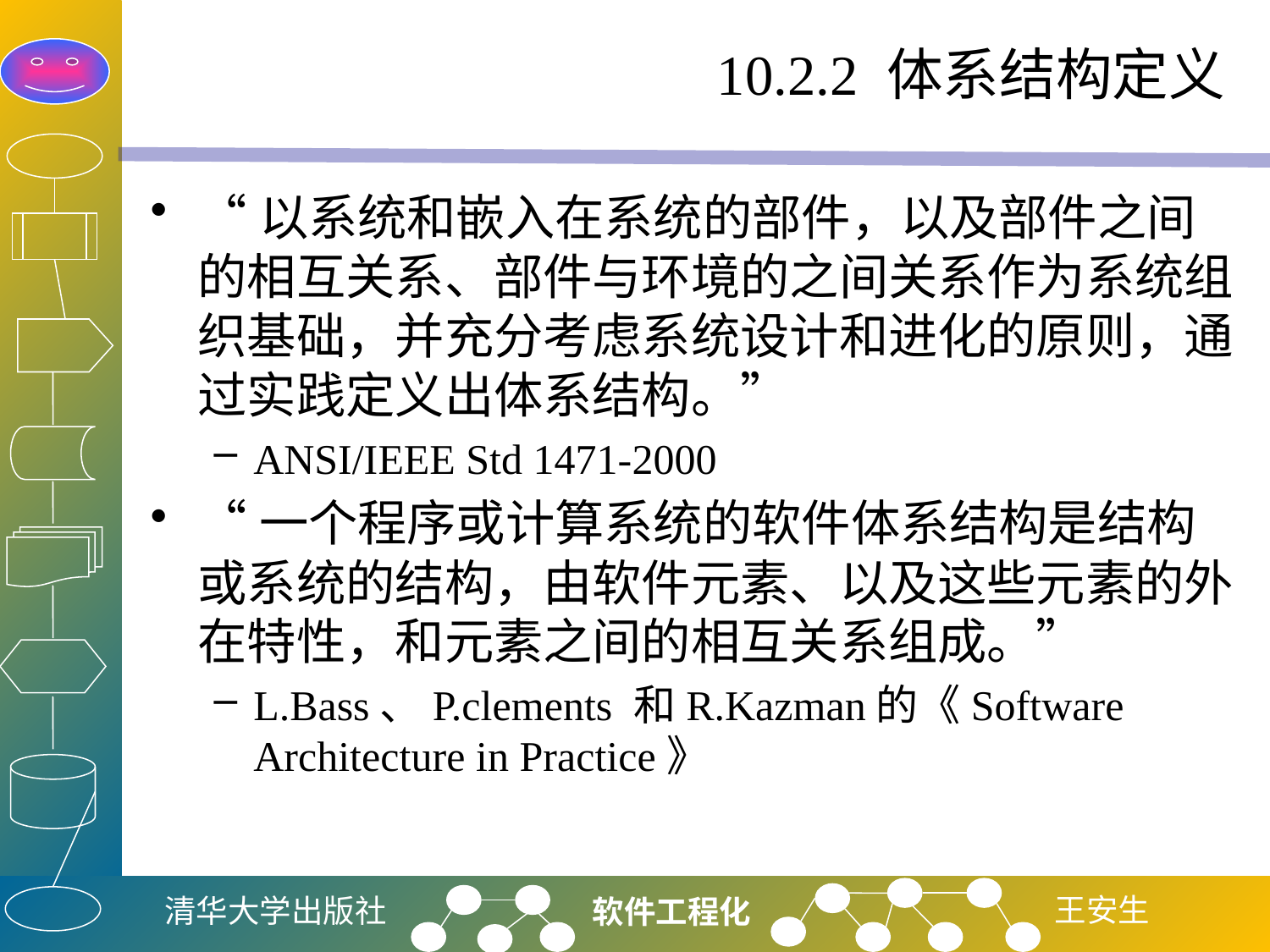

# 10.2.2 体系结构定义
“以系统和嵌入在系统的部件，以及部件之间的相互关系、部件与环境的之间关系作为系统组织基础，并充分考虑系统设计和进化的原则，通过实践定义出体系结构。”
ANSI/IEEE Std 1471-2000
“一个程序或计算系统的软件体系结构是结构或系统的结构，由软件元素、以及这些元素的外在特性，和元素之间的相互关系组成。”
L.Bass、P.clements 和R.Kazman的《Software Architecture in Practice》